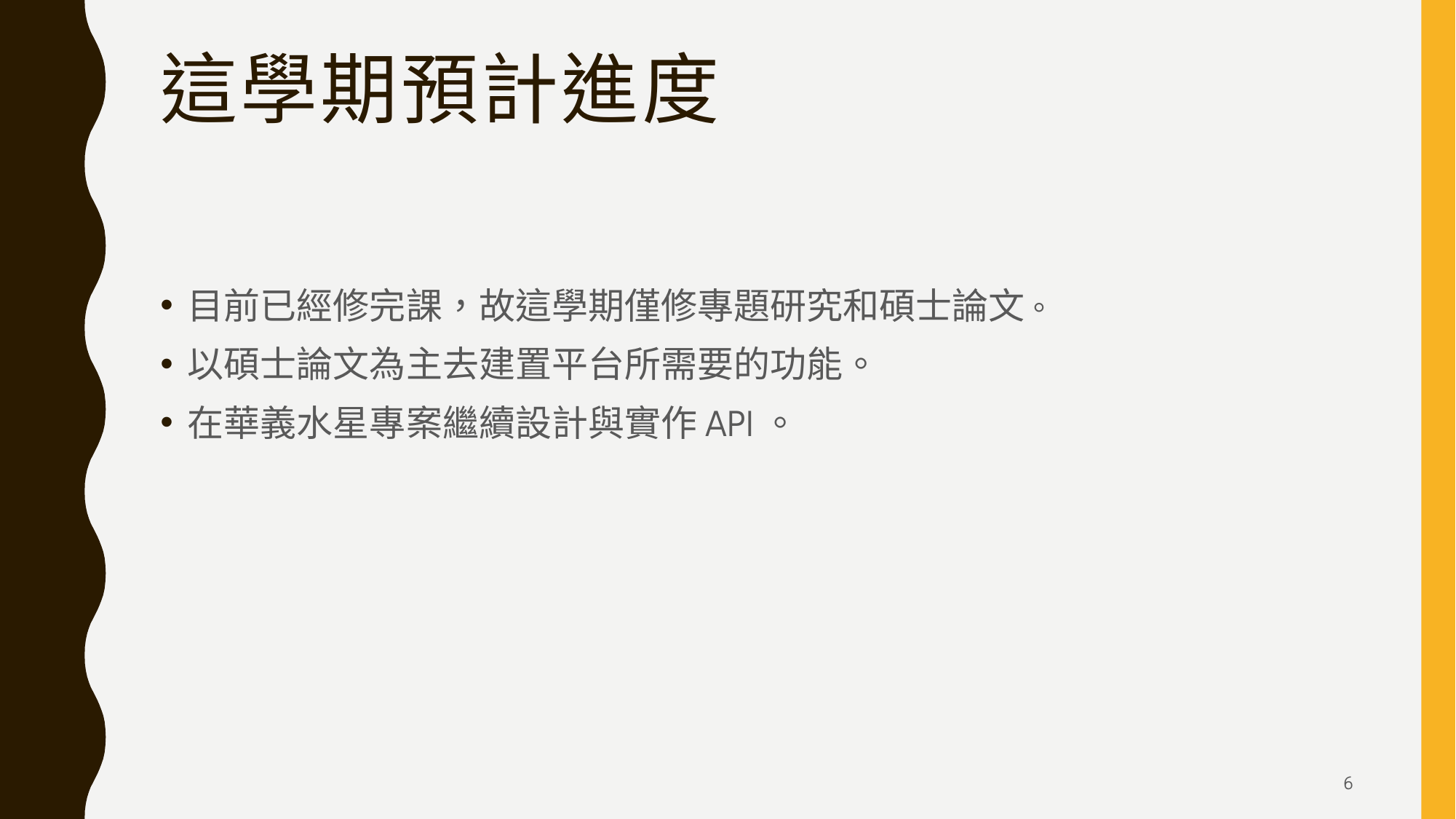

# 這學期預計進度
目前已經修完課，故這學期僅修專題研究和碩士論文。
以碩士論文為主去建置平台所需要的功能。
在華義水星專案繼續設計與實作API。

6